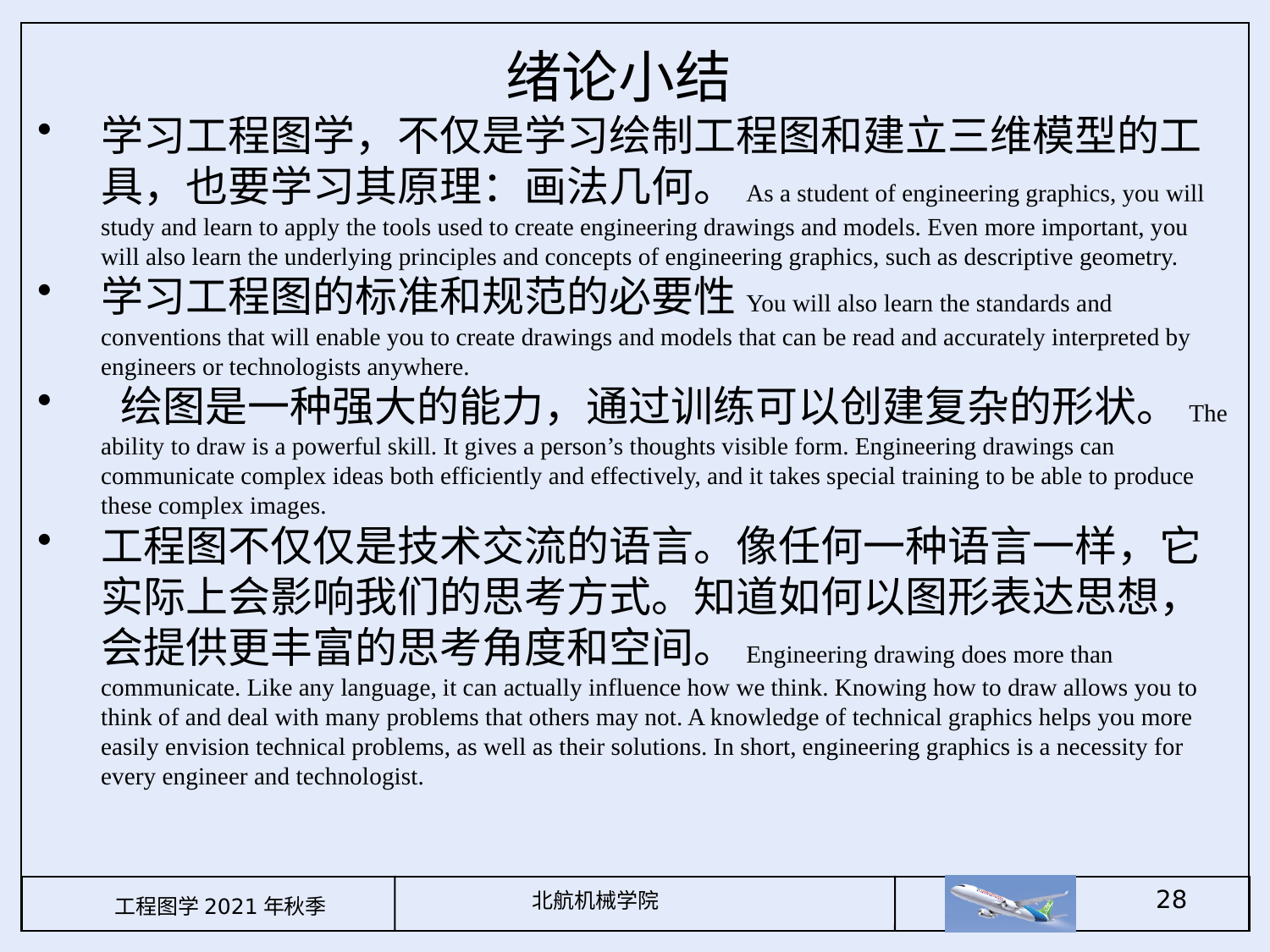

绪论小结
学习工程图学，不仅是学习绘制工程图和建立三维模型的工具，也要学习其原理：画法几何。As a student of engineering graphics, you will study and learn to apply the tools used to create engineering drawings and models. Even more important, you will also learn the underlying principles and concepts of engineering graphics, such as descriptive geometry.
学习工程图的标准和规范的必要性You will also learn the standards and conventions that will enable you to create drawings and models that can be read and accurately interpreted by engineers or technologists anywhere.
 绘图是一种强大的能力，通过训练可以创建复杂的形状。The ability to draw is a powerful skill. It gives a person’s thoughts visible form. Engineering drawings can communicate complex ideas both efficiently and effectively, and it takes special training to be able to produce these complex images.
工程图不仅仅是技术交流的语言。像任何一种语言一样，它实际上会影响我们的思考方式。知道如何以图形表达思想，会提供更丰富的思考角度和空间。Engineering drawing does more than communicate. Like any language, it can actually influence how we think. Knowing how to draw allows you to think of and deal with many problems that others may not. A knowledge of technical graphics helps you more easily envision technical problems, as well as their solutions. In short, engineering graphics is a necessity for every engineer and technologist.